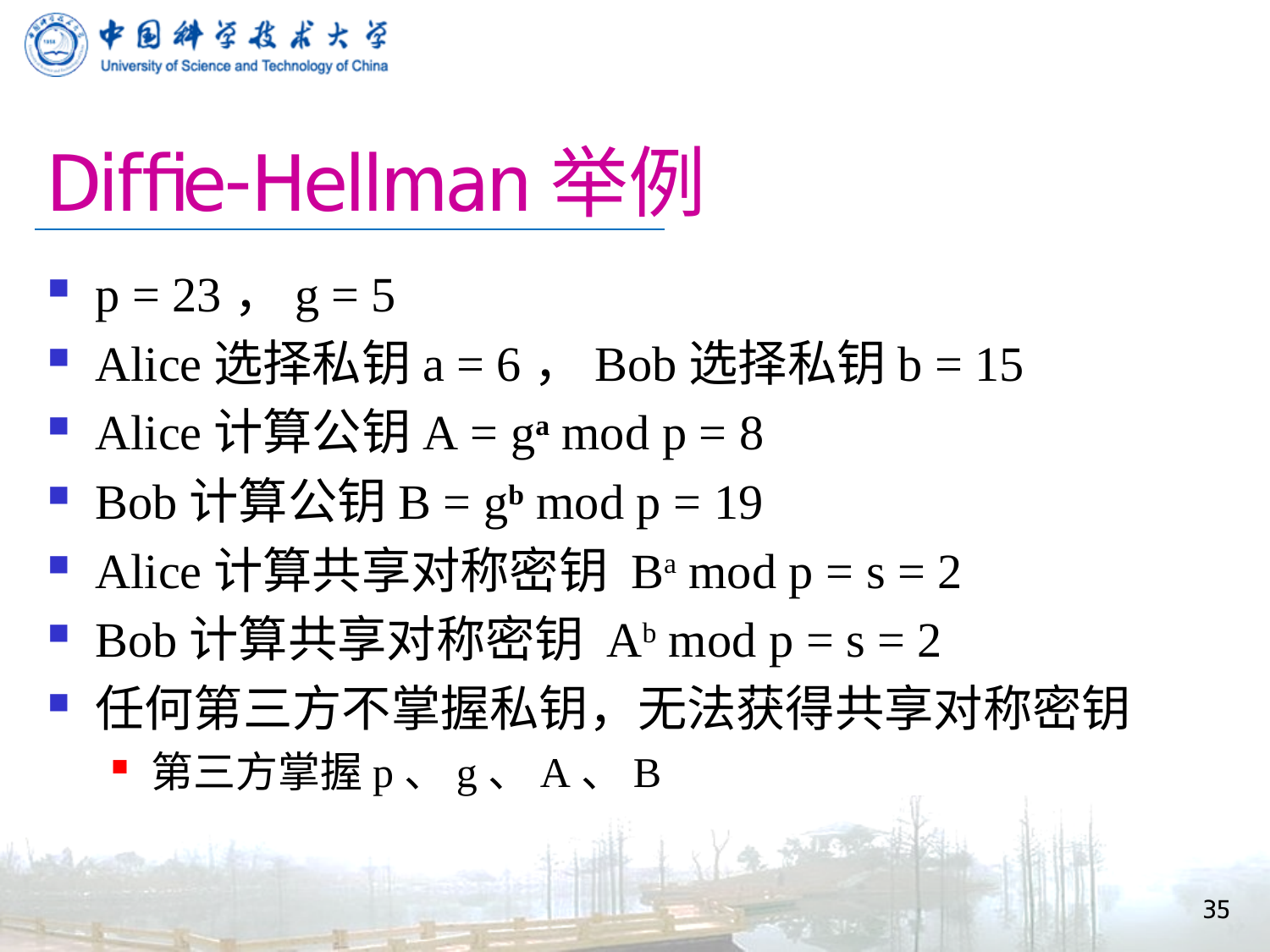

# Diffie-Hellman举例
p = 23，g = 5
Alice选择私钥a = 6，Bob选择私钥b = 15
Alice计算公钥A = ga mod p = 8
Bob计算公钥B = gb mod p = 19
Alice计算共享对称密钥 Ba mod p = s = 2
Bob计算共享对称密钥 Ab mod p = s = 2
任何第三方不掌握私钥，无法获得共享对称密钥
第三方掌握p、g、A、B

35